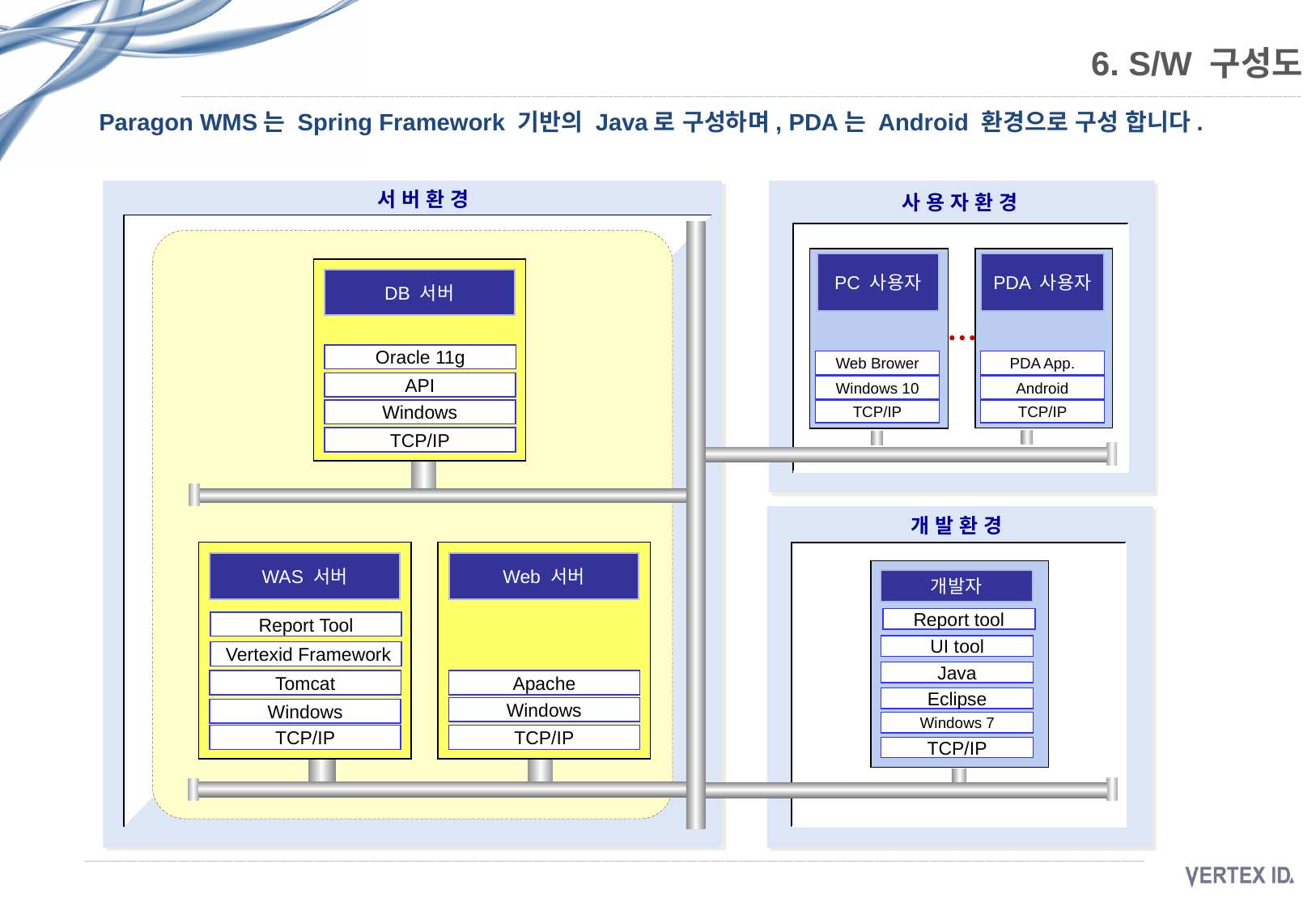

# 6. S/W 구성도
Paragon WMS는 Spring Framework 기반의 Java로 구성하며, PDA는 Android 환경으로 구성 합니다.

서 버 환 경
사 용 자 환 경

PC 사용자
PDA 사용자

DB 서버

Oracle 11g
Web Brower
PDA App.
API
Windows 10
Android
TCP/IP
TCP/IP
Windows
TCP/IP

개 발 환 경

WAS 서버
Web 서버

개발자
Report tool
Report Tool
UI tool
 Vertexid Framework
Java
Tomcat
Apache
Eclipse
Windows
Windows
Windows 7
TCP/IP
TCP/IP
TCP/IP